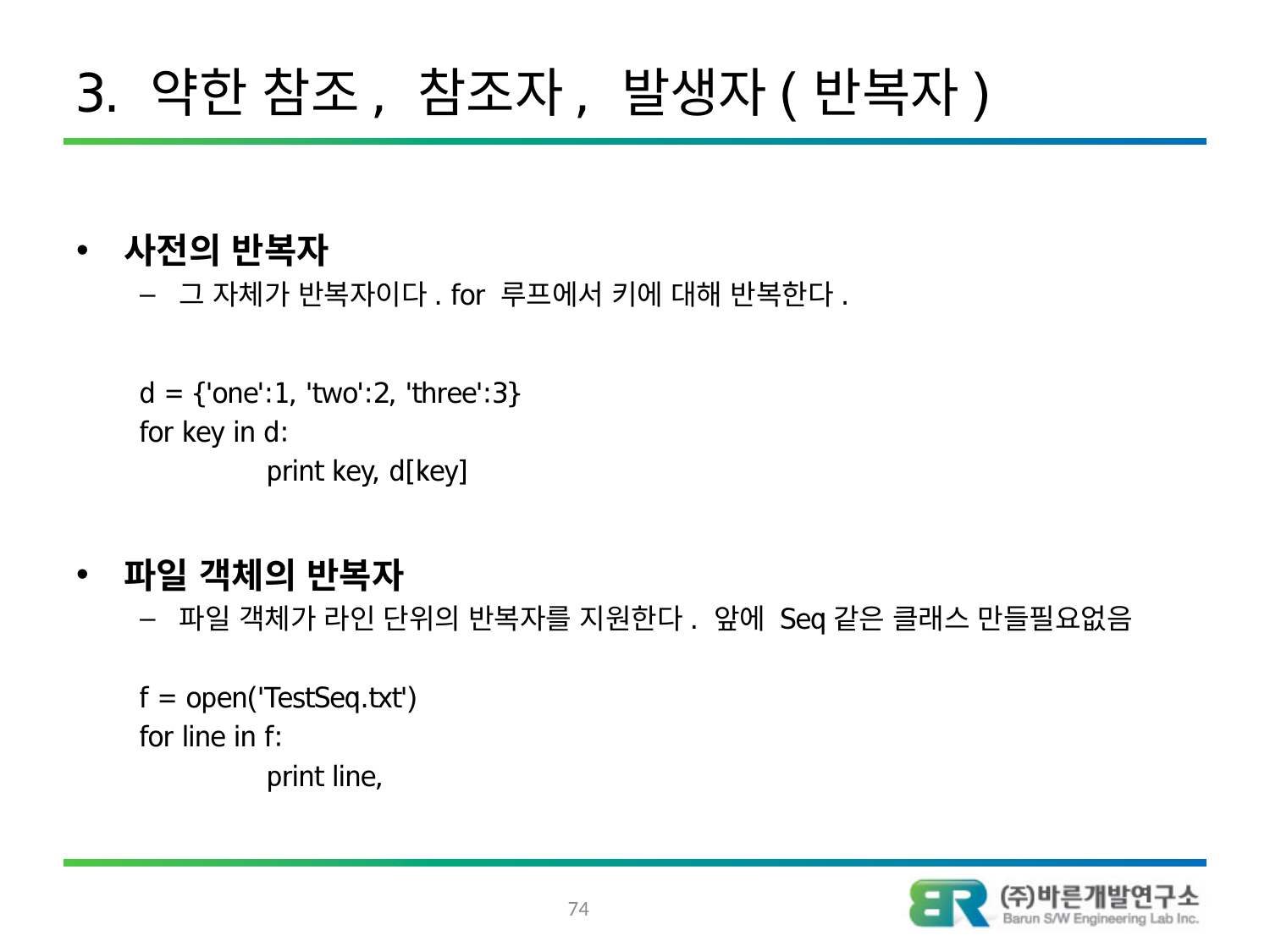

# 3. 약한 참조, 참조자, 발생자(반복자)

사전의 반복자
그 자체가 반복자이다. for 루프에서 키에 대해 반복한다.

d = {'one':1, 'two':2, 'three':3}
for key in d:
	print key, d[key]

파일 객체의 반복자
파일 객체가 라인 단위의 반복자를 지원한다. 앞에 Seq같은 클래스 만들필요없음

f = open('TestSeq.txt')
for line in f:
	print line,

74